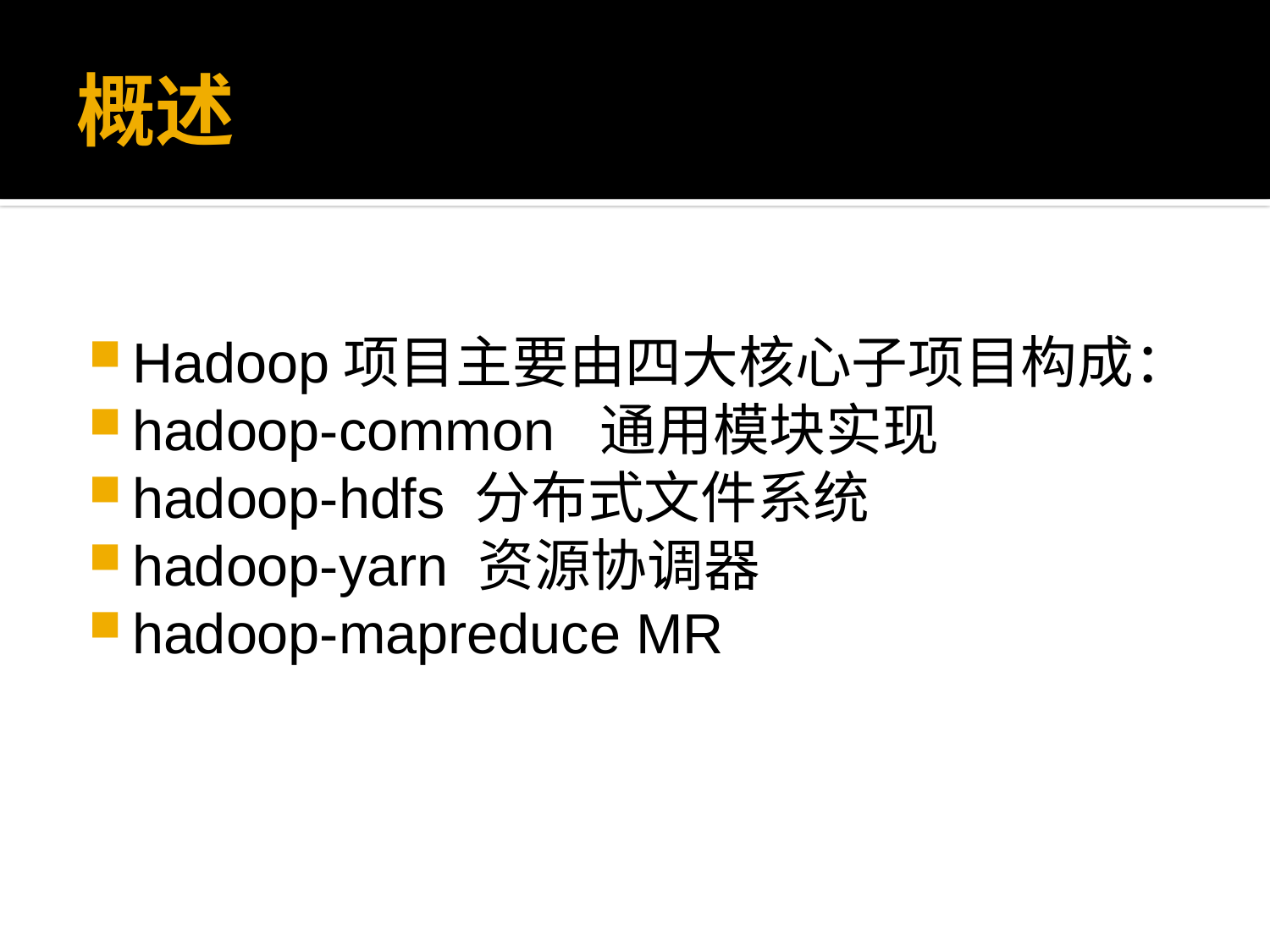

# 概述

Hadoop项目主要由四大核心子项目构成：
hadoop-common  通用模块实现
hadoop-hdfs 分布式文件系统
hadoop-yarn 资源协调器
hadoop-mapreduce MR